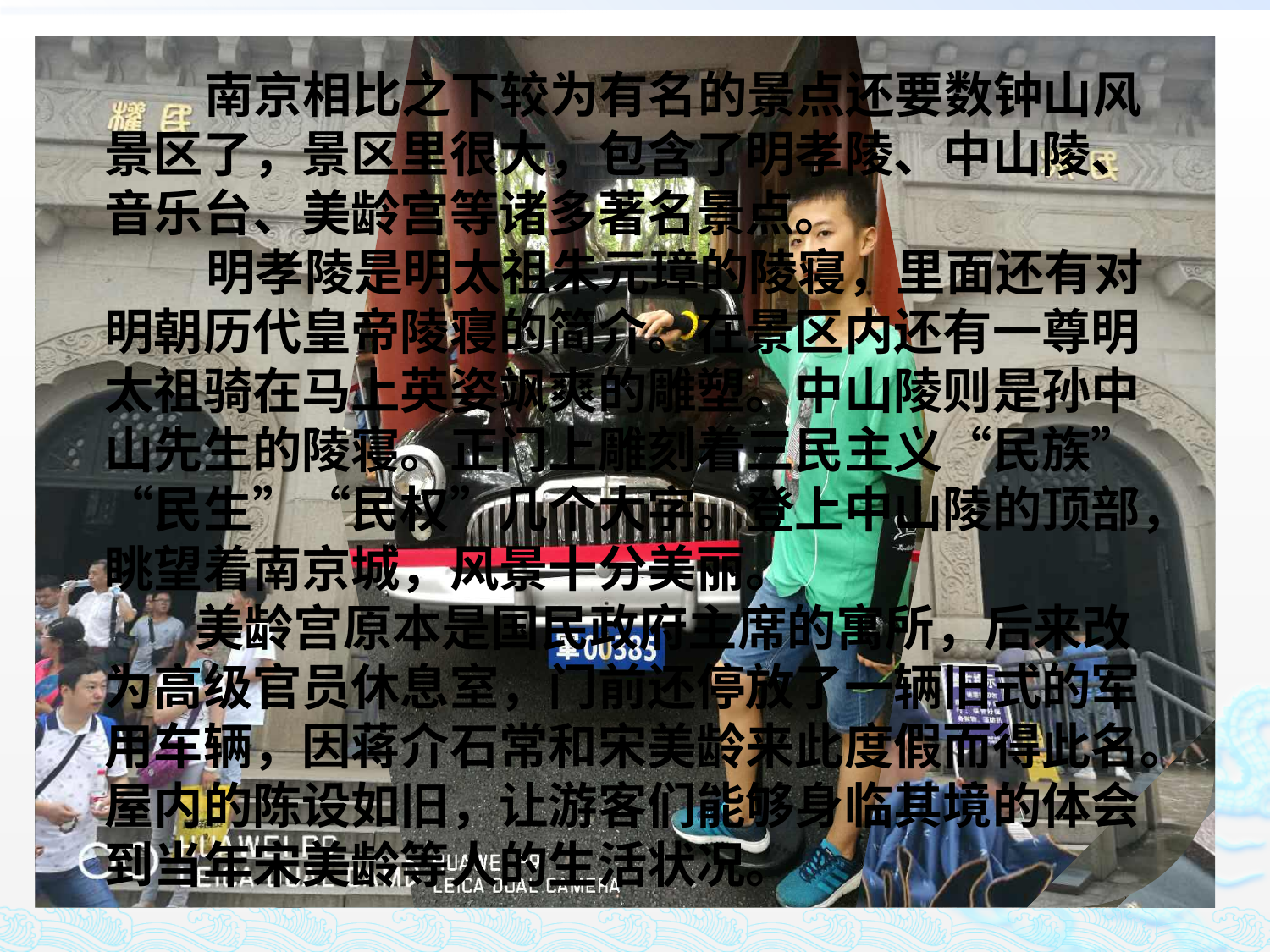

南京相比之下较为有名的景点还要数钟山风景区了，景区里很大，包含了明孝陵、中山陵、音乐台、美龄宫等诸多著名景点。
        明孝陵是明太祖朱元璋的陵寝，里面还有对明朝历代皇帝陵寝的简介。在景区内还有一尊明太祖骑在马上英姿飒爽的雕塑。中山陵则是孙中山先生的陵寝。正门上雕刻着三民主义“民族”“民生”“民权”几个大字。登上中山陵的顶部，眺望着南京城，风景十分美丽。
       美龄宫原本是国民政府主席的寓所，后来改为高级官员休息室，门前还停放了一辆旧式的军用车辆，因蒋介石常和宋美龄来此度假而得此名。屋内的陈设如旧，让游客们能够身临其境的体会到当年宋美龄等人的生活状况。